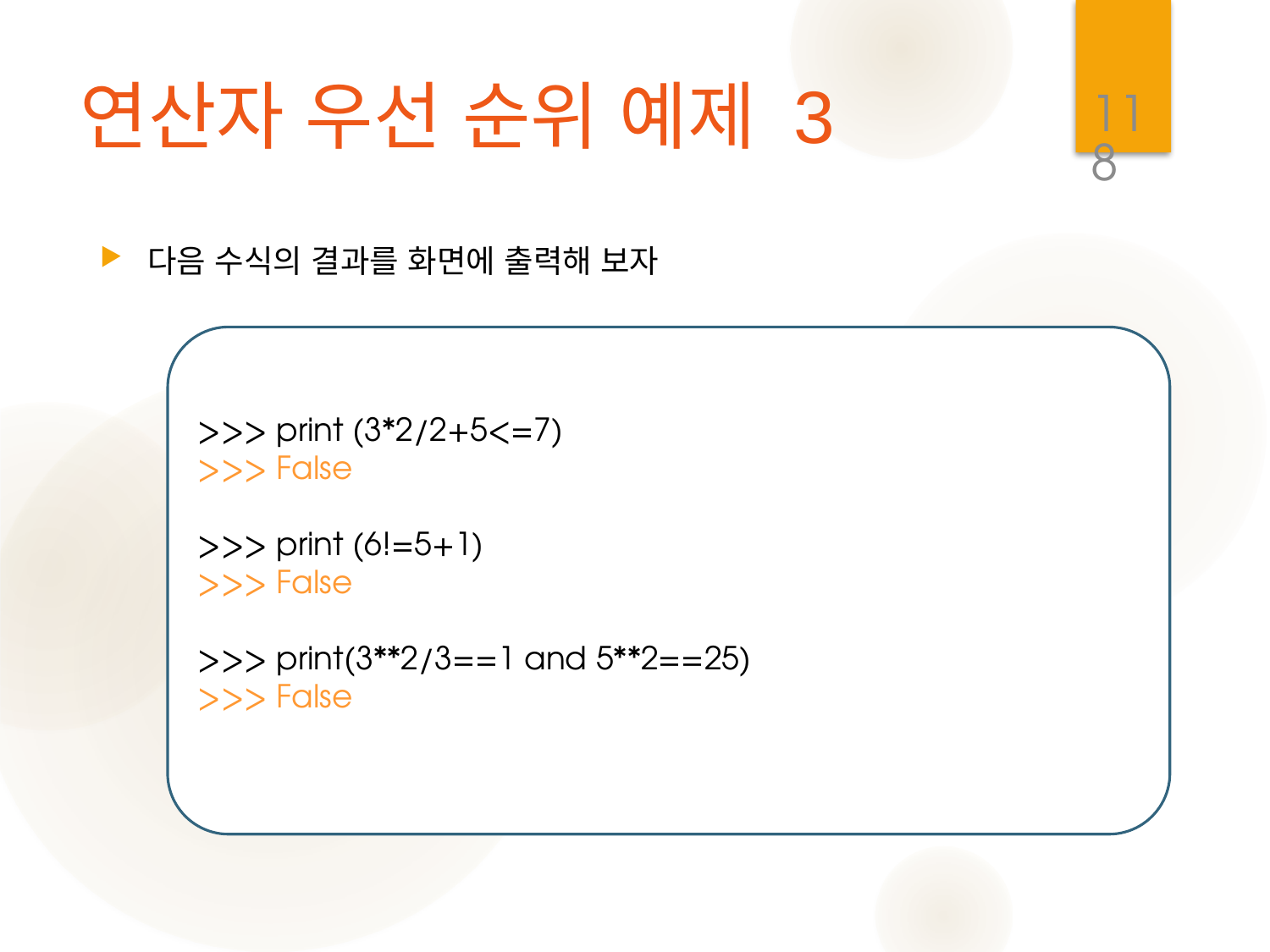

118
# 연산자 우선 순위 예제 3
다음 수식의 결과를 화면에 출력해 보자

>>> print (3*2/2+5<=7)
>>> False

>>> print (6!=5+1)
>>> False

>>> print(3**2/3==1 and 5**2==25)
>>> False